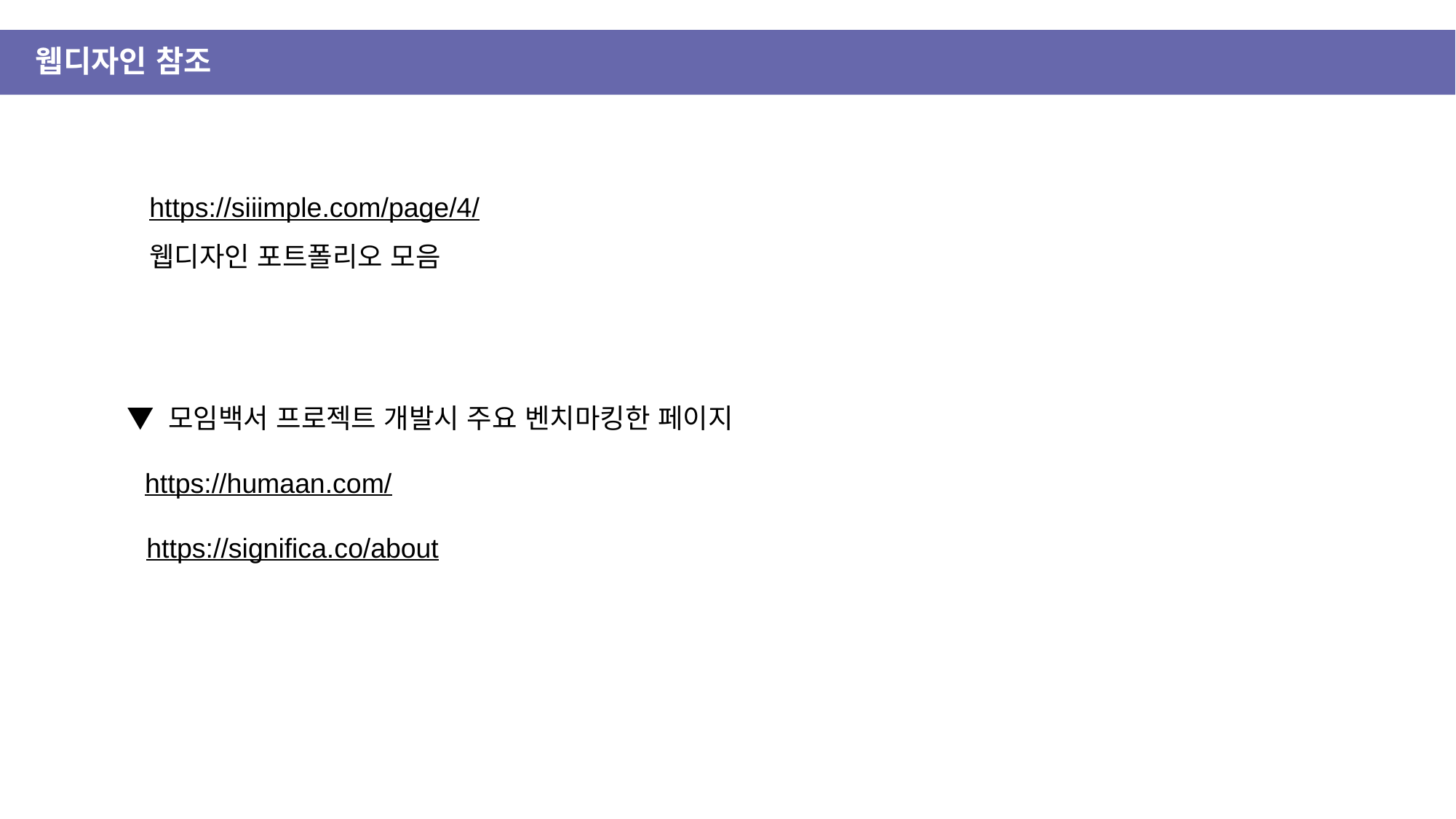

웹디자인 참조
https://siiimple.com/page/4/
웹디자인 포트폴리오 모음
▼ 모임백서 프로젝트 개발시 주요 벤치마킹한 페이지
https://humaan.com/
https://significa.co/about